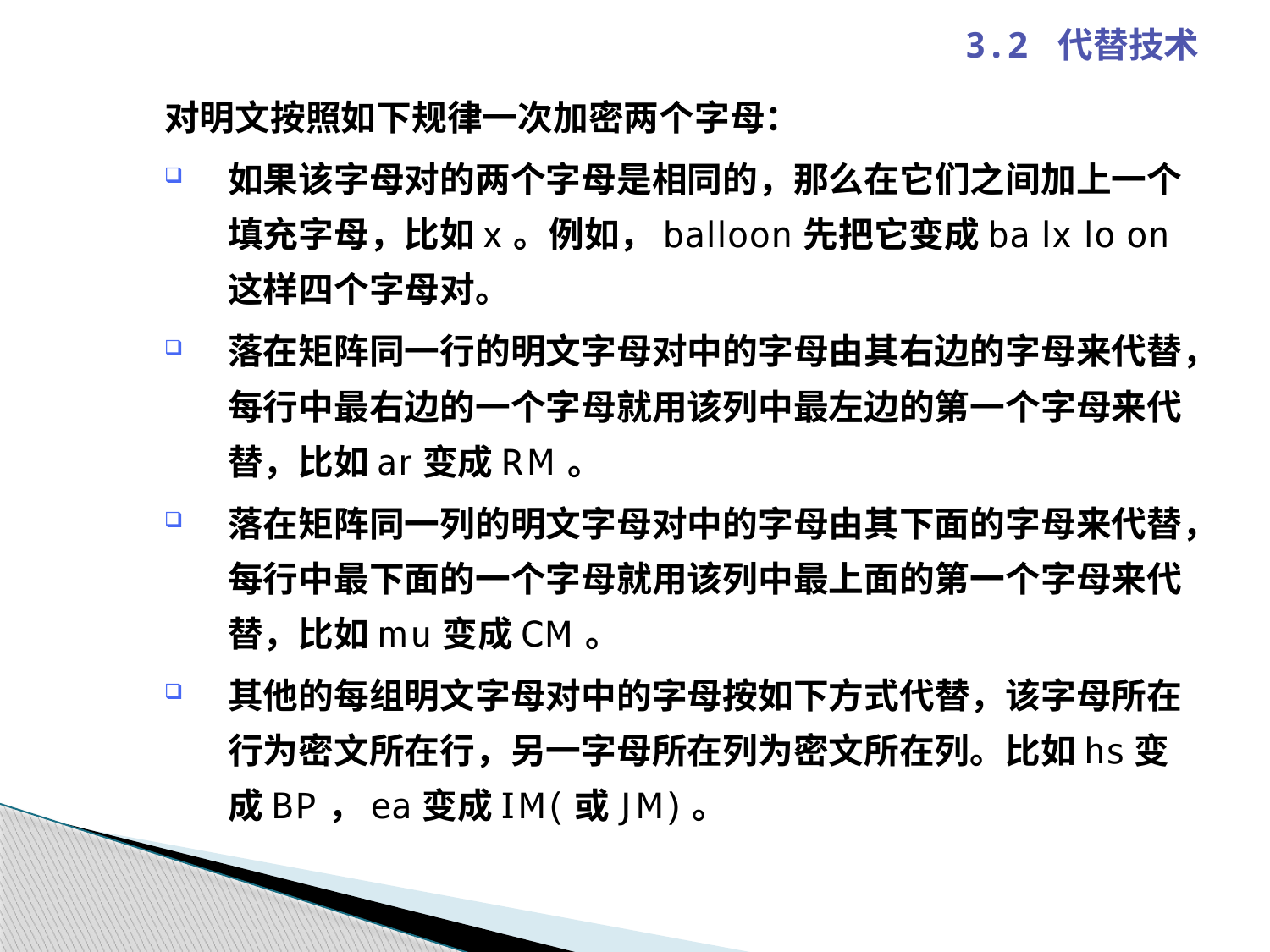

3.2 代替技术
对明文按照如下规律一次加密两个字母：
如果该字母对的两个字母是相同的，那么在它们之间加上一个填充字母，比如x。例如，balloon先把它变成ba lx lo on这样四个字母对。
落在矩阵同一行的明文字母对中的字母由其右边的字母来代替，每行中最右边的一个字母就用该列中最左边的第一个字母来代替，比如ar变成RM。
落在矩阵同一列的明文字母对中的字母由其下面的字母来代替，每行中最下面的一个字母就用该列中最上面的第一个字母来代替，比如mu变成CM。
其他的每组明文字母对中的字母按如下方式代替，该字母所在行为密文所在行，另一字母所在列为密文所在列。比如hs变成BP，ea变成IM(或JM)。